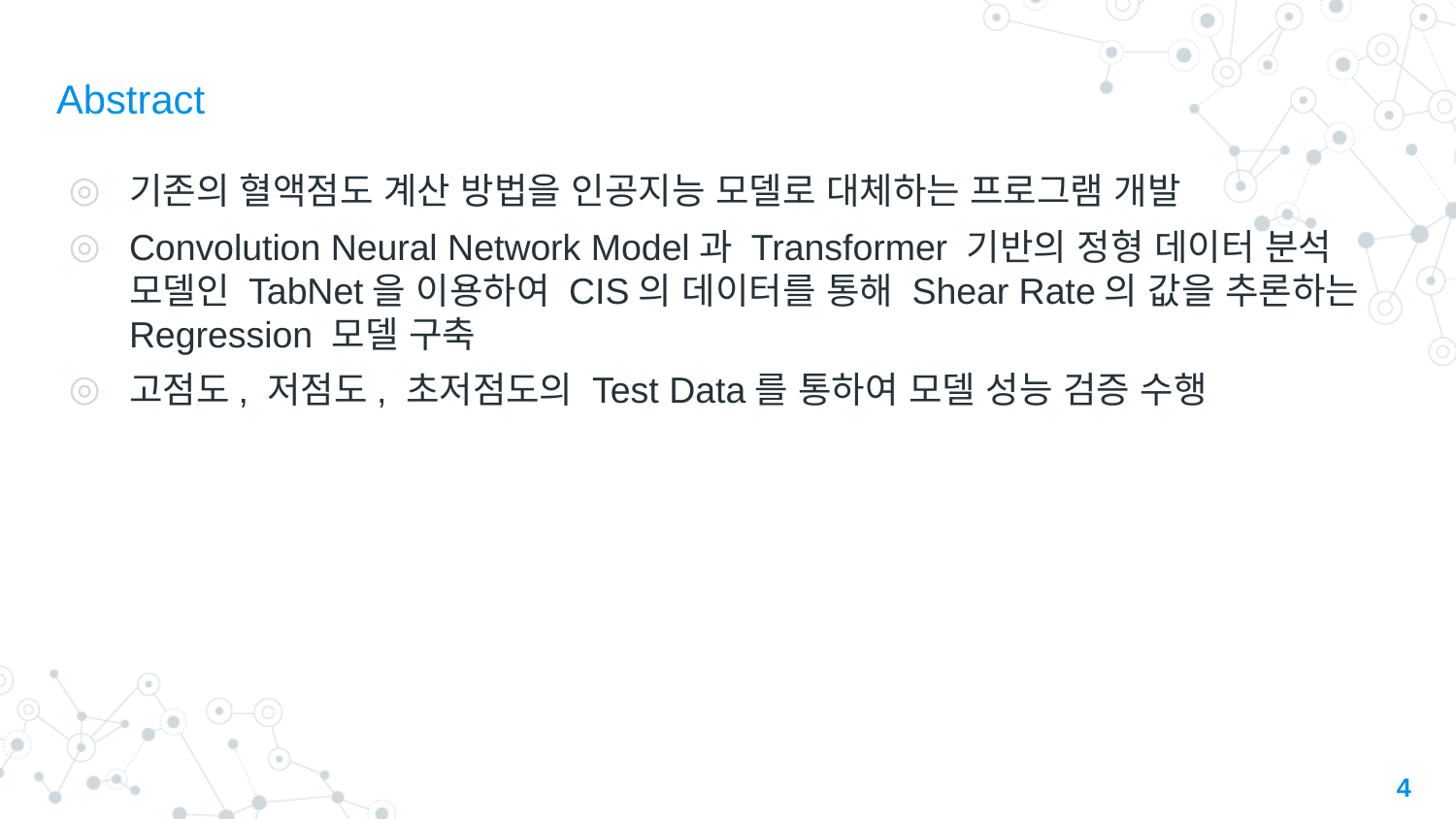

# Abstract
기존의 혈액점도 계산 방법을 인공지능 모델로 대체하는 프로그램 개발
Convolution Neural Network Model과 Transformer 기반의 정형 데이터 분석 모델인 TabNet을 이용하여 CIS의 데이터를 통해 Shear Rate의 값을 추론하는 Regression 모델 구축
고점도, 저점도, 초저점도의 Test Data를 통하여 모델 성능 검증 수행
4